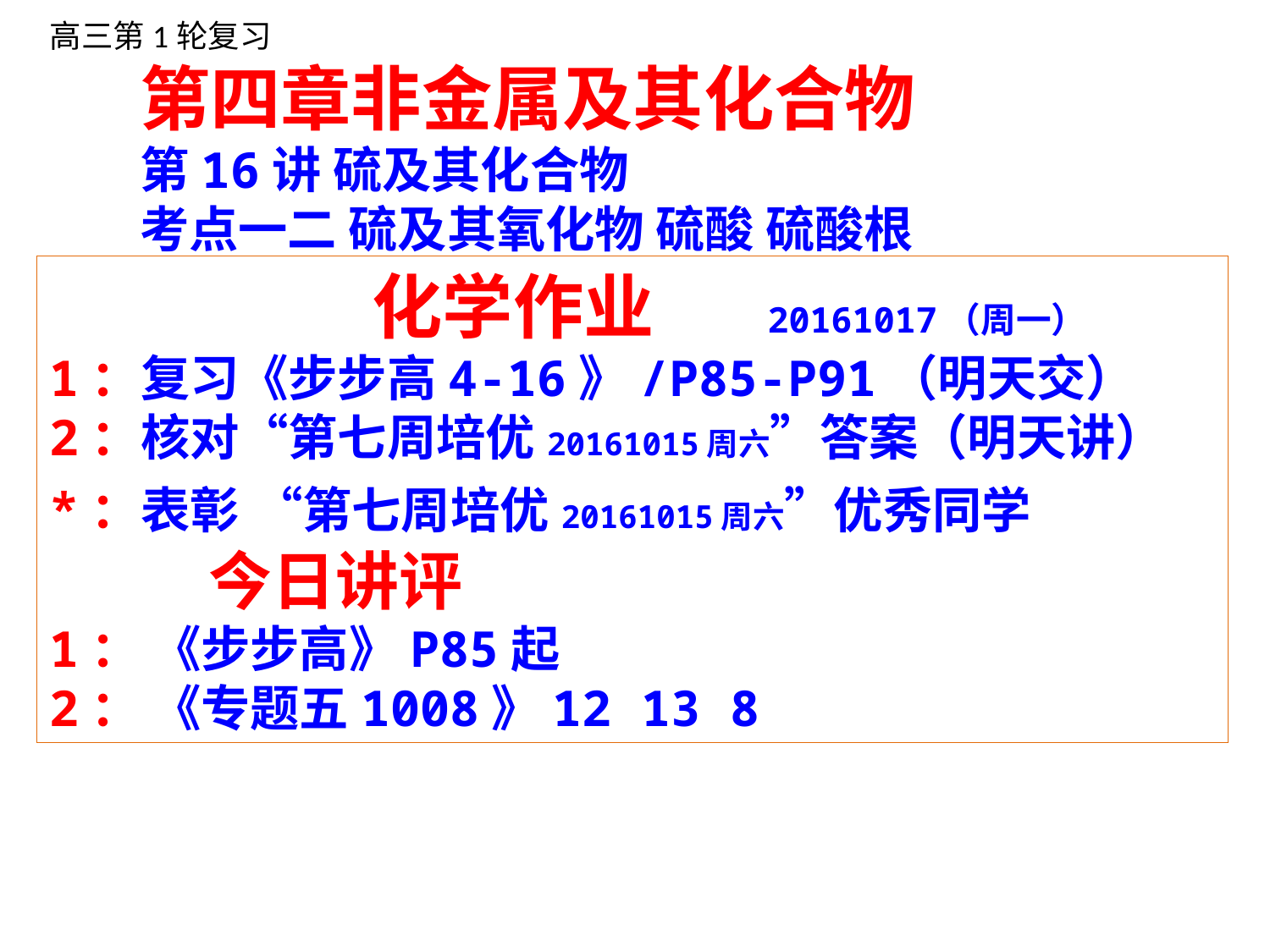

高三第1轮复习
       第四章非金属及其化合物
       第16讲 硫及其化合物
       考点一二 硫及其氧化物 硫酸 硫酸根
                   化学作业      20161017（周一）
1：复习《步步高4-16》/P85-P91（明天交）
2：核对“第七周培优20161015周六”答案（明天讲）
*：表彰 “第七周培优20161015周六”优秀同学
          今日讲评
1： 《步步高》P85起
2： 《专题五1008》12 13 8